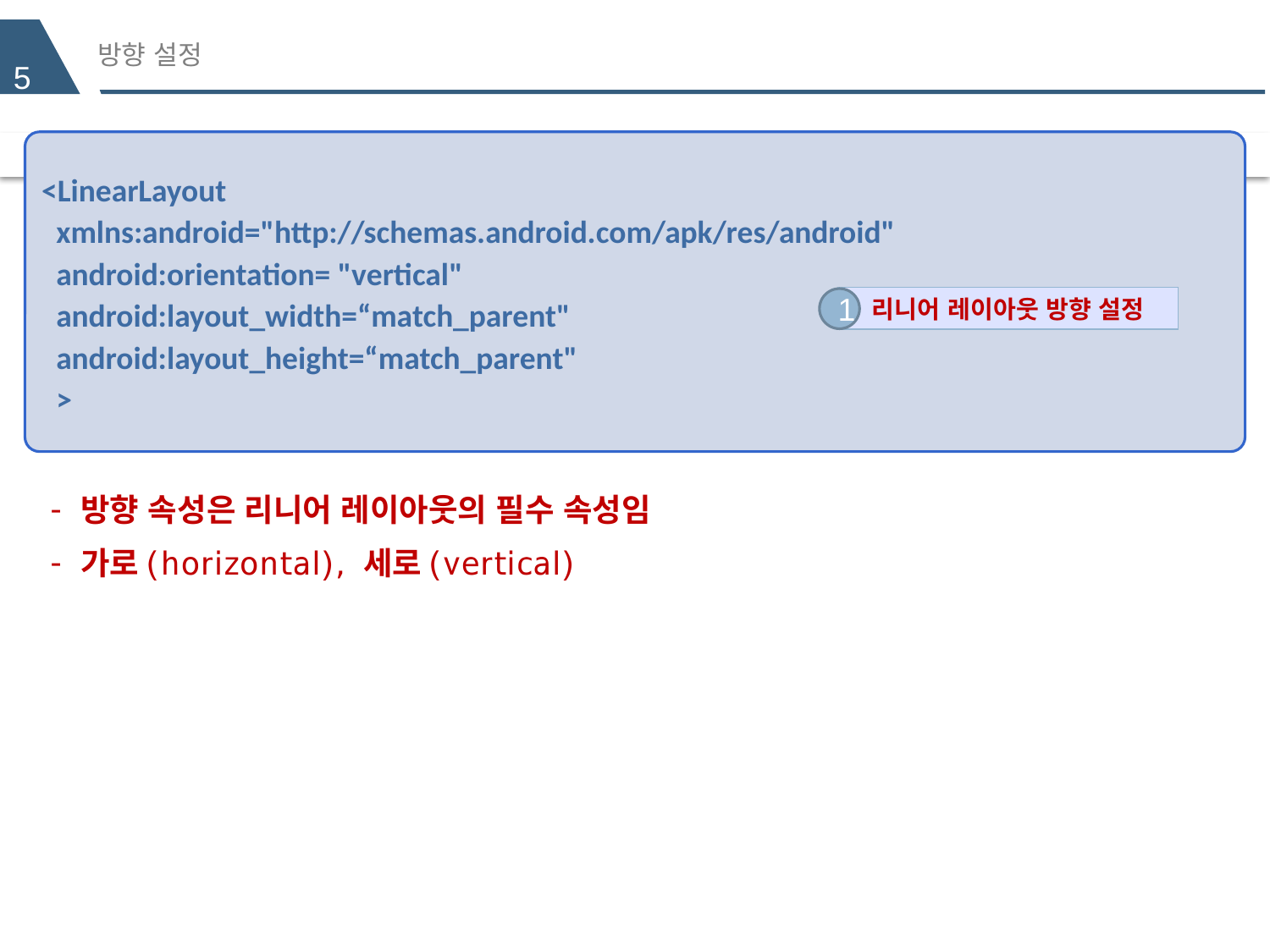

# 방향 설정
5
<LinearLayout
  xmlns:android="http://schemas.android.com/apk/res/android"
  android:orientation= "vertical"
  android:layout_width=“match_parent"
  android:layout_height=“match_parent"
  >
리니어 레이아웃 방향 설정
1
- 방향 속성은 리니어 레이아웃의 필수 속성임
- 가로(horizontal), 세로(vertical)